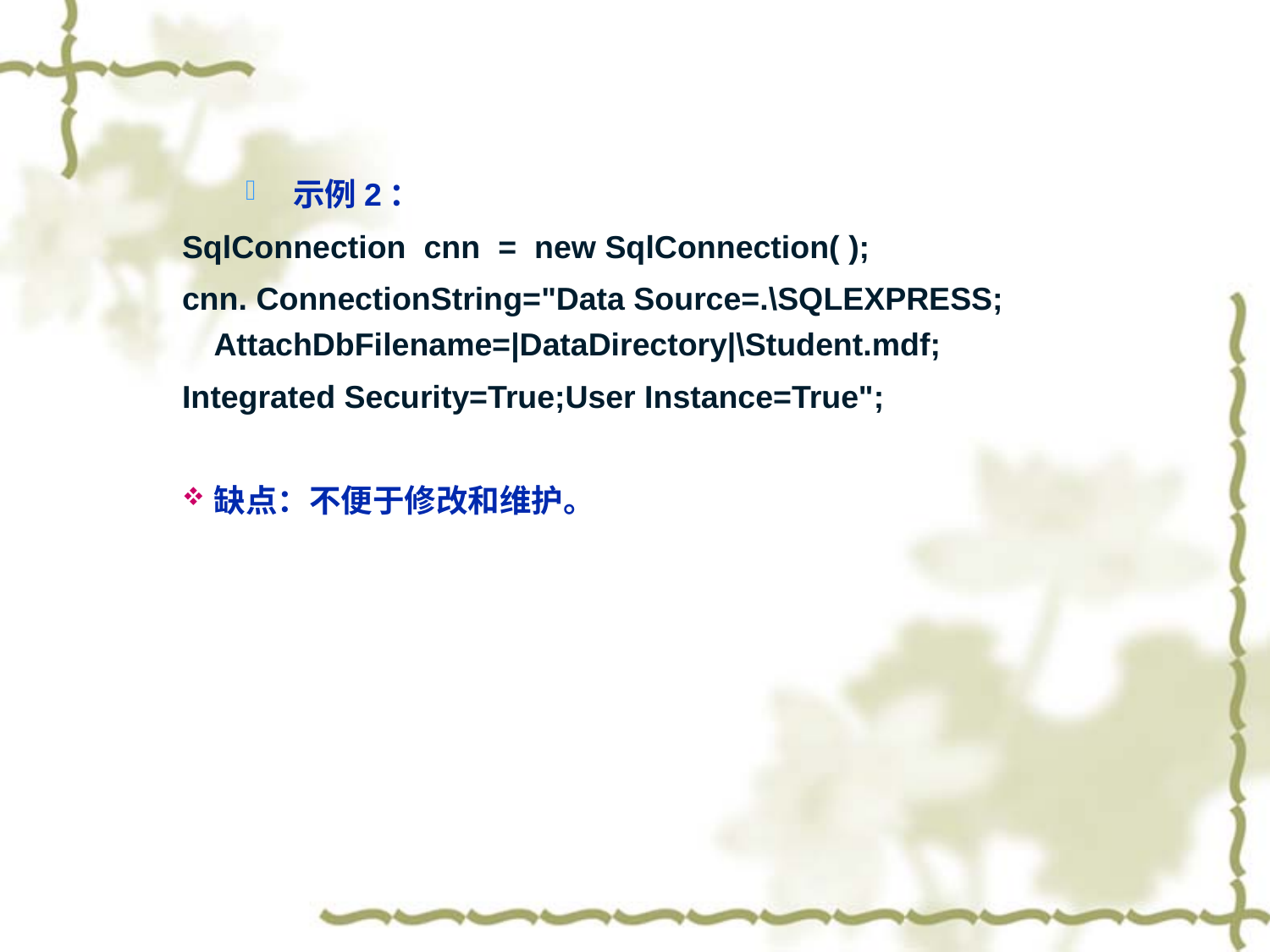

示例2：
SqlConnection  cnn  =  new SqlConnection( );
cnn. ConnectionString="Data Source=.\SQLEXPRESS; AttachDbFilename=|DataDirectory|\Student.mdf;
Integrated Security=True;User Instance=True";

缺点：不便于修改和维护。